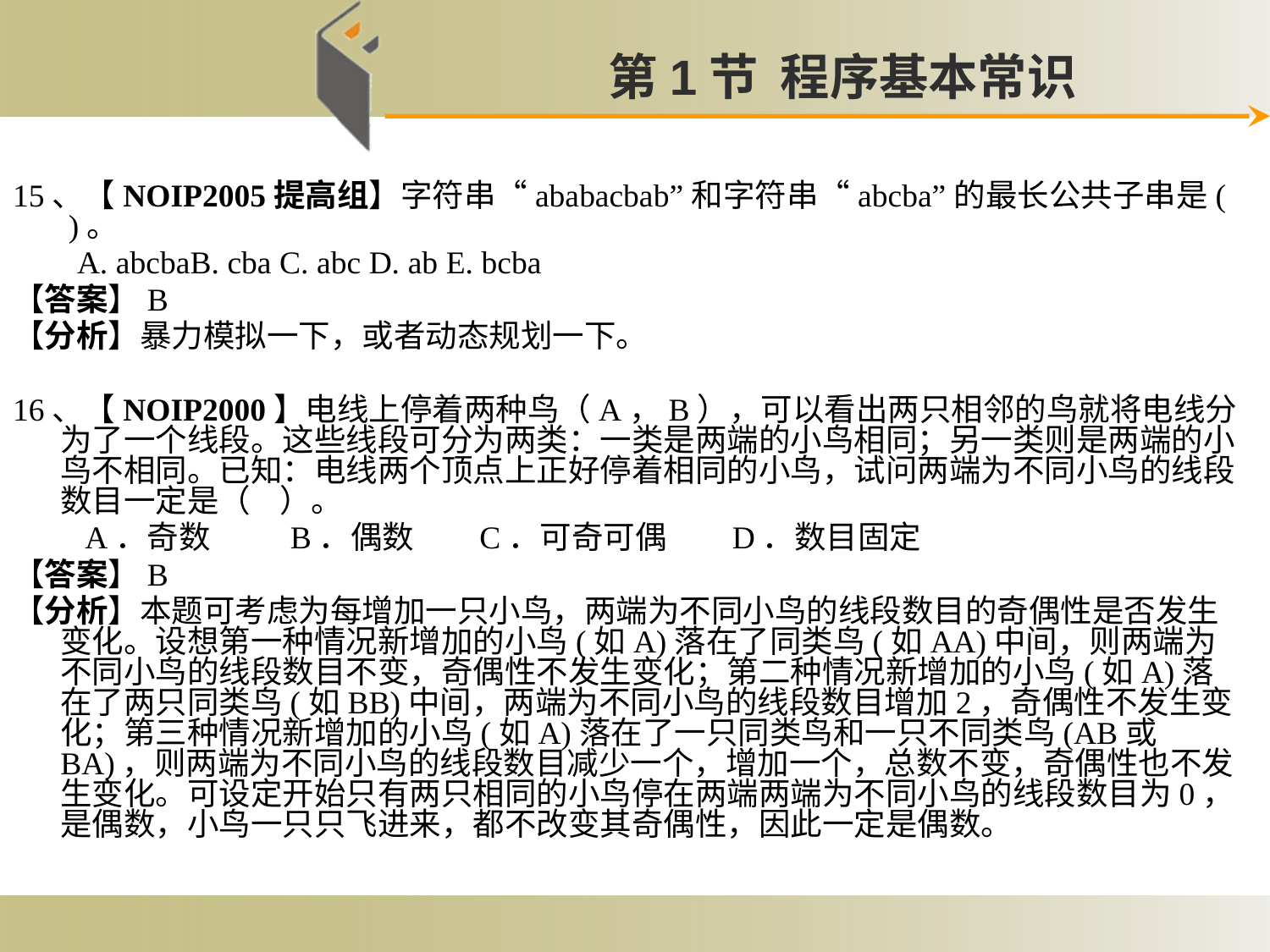

第1节  程序基本常识
# 15、【NOIP2005提高组】字符串“ababacbab”和字符串“abcba”的最长公共子串是(    )。
        A. abcbaB. cba C. abc D. ab E. bcba
【答案】B
【分析】暴力模拟一下，或者动态规划一下。

16、【NOIP2000】电线上停着两种鸟（A，B），可以看出两只相邻的鸟就将电线分为了一个线段。这些线段可分为两类：一类是两端的小鸟相同；另一类则是两端的小鸟不相同。已知：电线两个顶点上正好停着相同的小鸟，试问两端为不同小鸟的线段数目一定是（    ）。
         A．奇数          B．偶数        C．可奇可偶        D．数目固定
【答案】B
【分析】本题可考虑为每增加一只小鸟，两端为不同小鸟的线段数目的奇偶性是否发生变化。设想第一种情况新增加的小鸟(如A)落在了同类鸟(如AA)中间，则两端为不同小鸟的线段数目不变，奇偶性不发生变化；第二种情况新增加的小鸟(如A)落在了两只同类鸟(如BB)中间，两端为不同小鸟的线段数目增加2，奇偶性不发生变化；第三种情况新增加的小鸟(如A)落在了一只同类鸟和一只不同类鸟(AB或BA)，则两端为不同小鸟的线段数目减少一个，增加一个，总数不变，奇偶性也不发生变化。可设定开始只有两只相同的小鸟停在两端两端为不同小鸟的线段数目为0，是偶数，小鸟一只只飞进来，都不改变其奇偶性，因此一定是偶数。